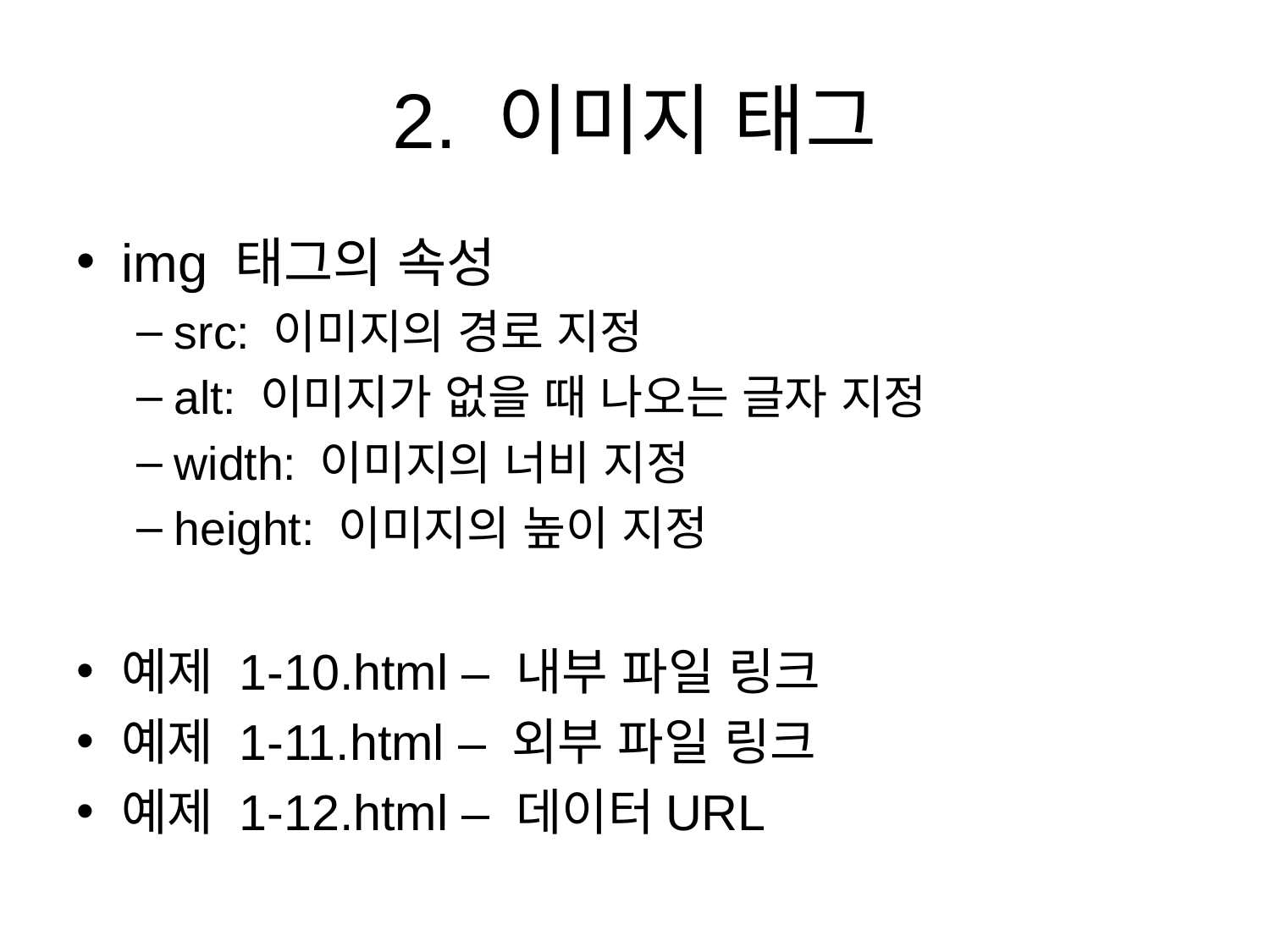

# 2. 이미지 태그
img 태그의 속성
src: 이미지의 경로 지정
alt: 이미지가 없을 때 나오는 글자 지정
width: 이미지의 너비 지정
height: 이미지의 높이 지정

예제 1-10.html – 내부 파일 링크
예제 1-11.html – 외부 파일 링크
예제 1-12.html – 데이터URL